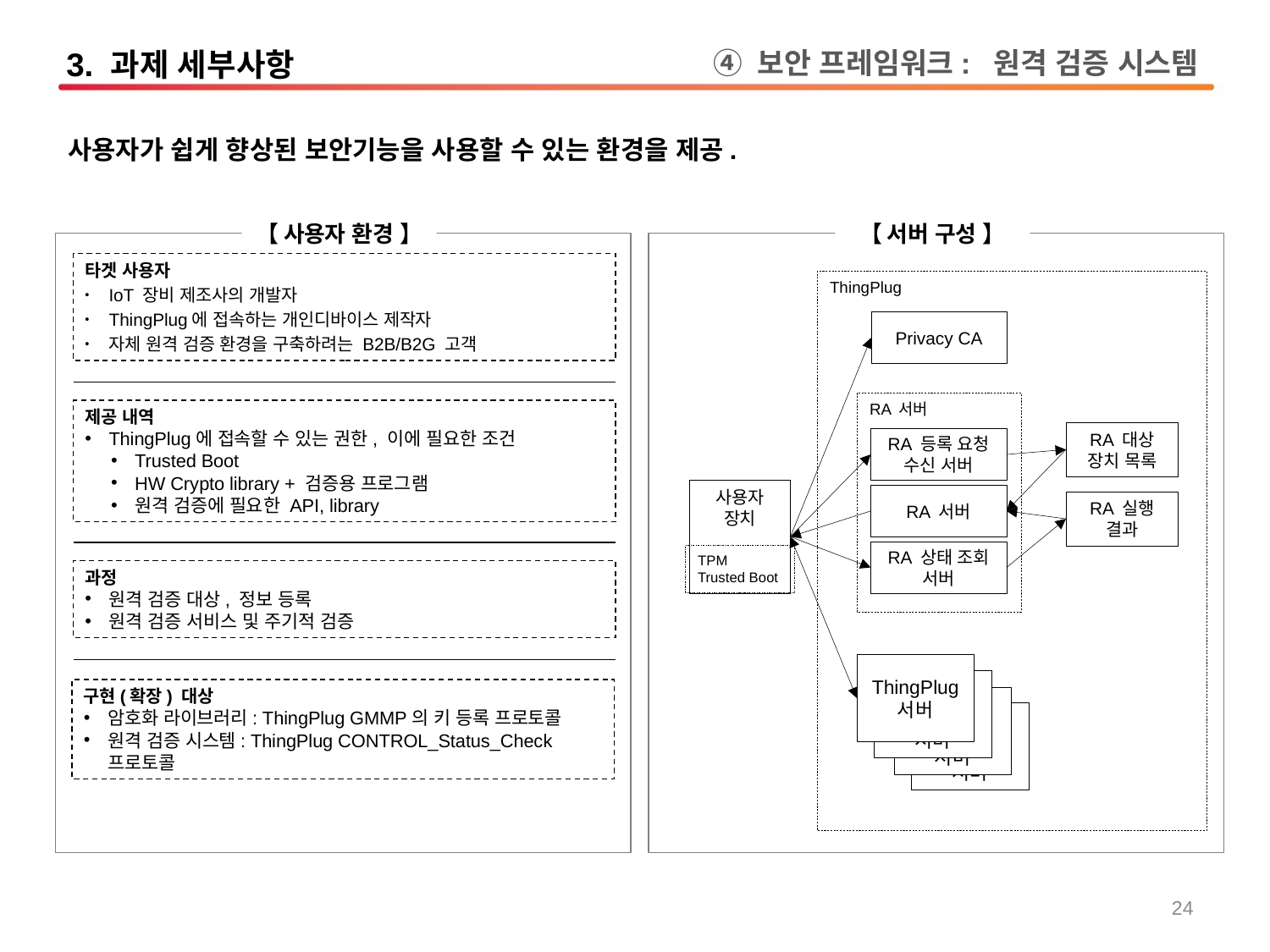

3. 과제 세부사항
④ 보안 프레임워크:  원격 검증 시스템
사용자가 쉽게 향상된 보안기능을 사용할 수 있는 환경을 제공.
【 사용자 환경 】
【 서버 구성 】

타겟 사용자
IoT 장비 제조사의 개발자
ThingPlug에 접속하는 개인디바이스 제작자
자체 원격 검증 환경을 구축하려는 B2B/B2G 고객
ThingPlug
Privacy CA
RA 서버
제공 내역
ThingPlug에 접속할 수 있는 권한, 이에 필요한 조건
Trusted Boot
HW Crypto library + 검증용 프로그램
원격 검증에 필요한 API, library
RA 대상
장치 목록
RA 등록 요청 수신 서버
사용자 장치
RA 서버
RA 실행 결과
RA 상태 조회 서버
TPM
Trusted Boot
과정
원격 검증 대상, 정보 등록
원격 검증 서비스 및 주기적 검증
ThingPlug
서버
서버
구현(확장) 대상
암호화 라이브러리: ThingPlug GMMP의 키 등록 프로토콜
원격 검증 시스템: ThingPlug CONTROL_Status_Check 프로토콜
서버
서버
24